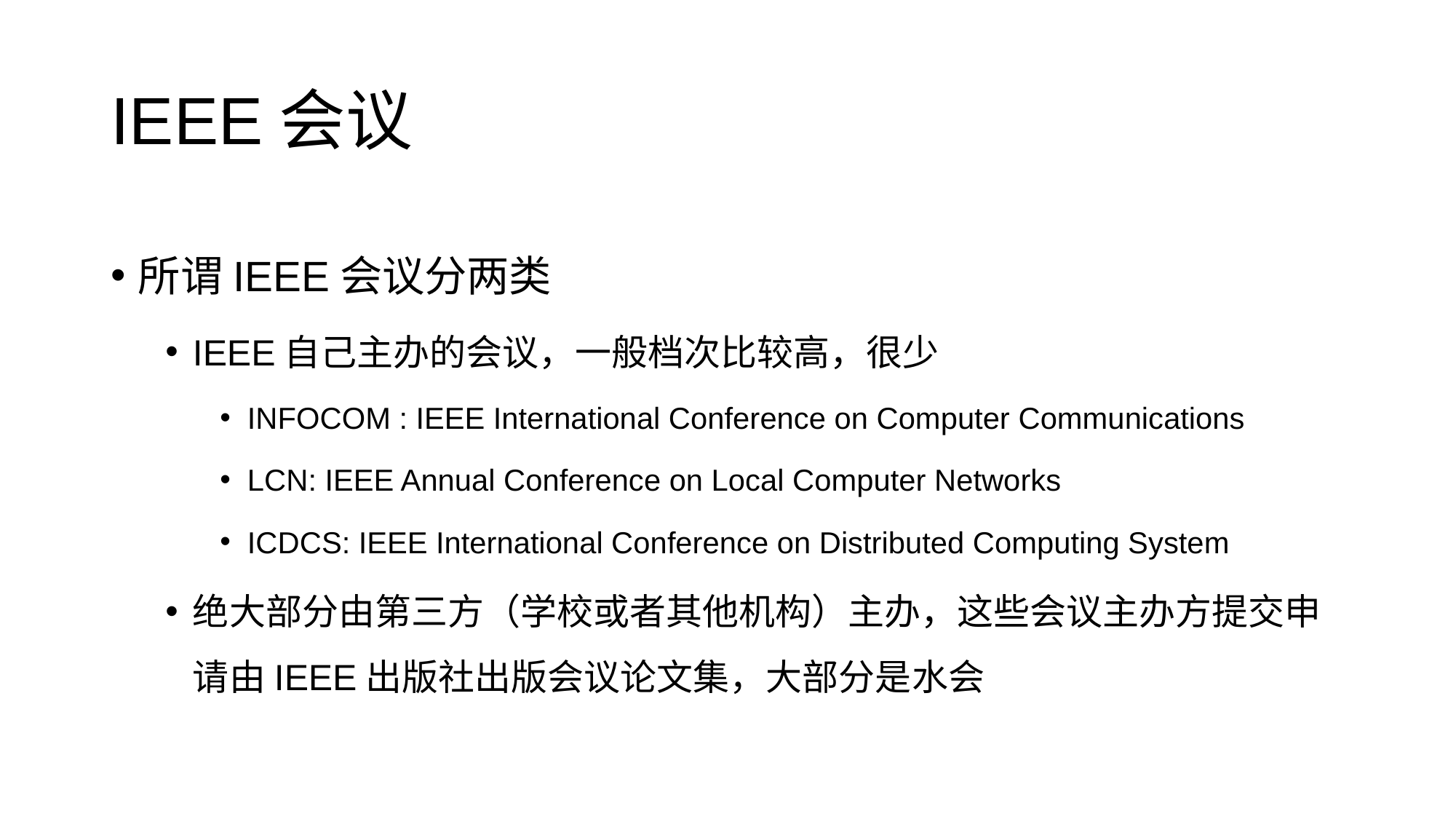

# IEEE会议
所谓IEEE会议分两类
IEEE自己主办的会议，一般档次比较高，很少
INFOCOM : IEEE International Conference on Computer Communications
LCN: IEEE Annual Conference on Local Computer Networks
ICDCS: IEEE International Conference on Distributed Computing System
绝大部分由第三方（学校或者其他机构）主办，这些会议主办方提交申请由IEEE出版社出版会议论文集，大部分是水会